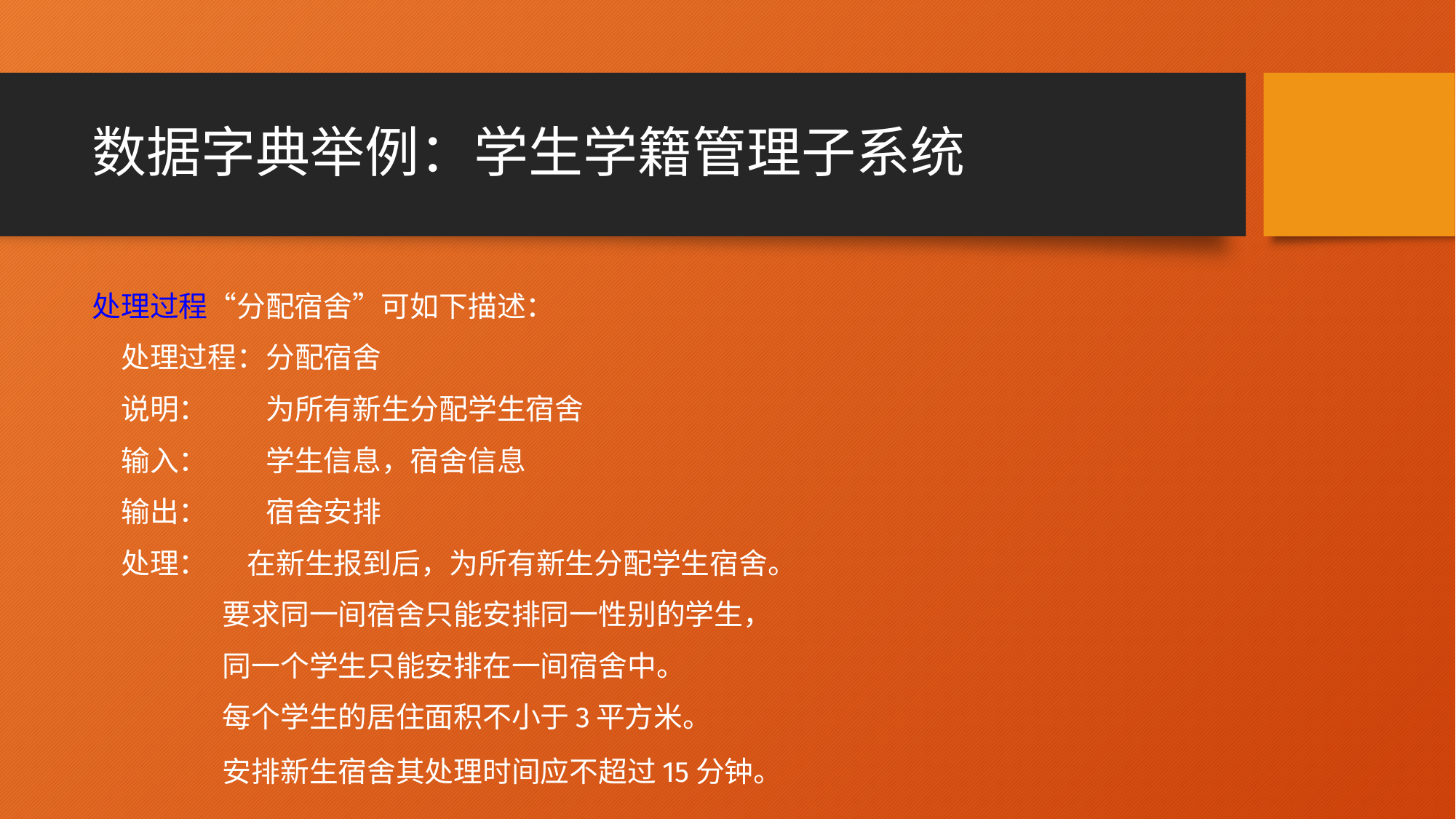

# 数据字典举例：学生学籍管理子系统
处理过程“分配宿舍”可如下描述：
　处理过程：分配宿舍
　说明：　　为所有新生分配学生宿舍
　输入：　　学生信息，宿舍信息
　输出：　　宿舍安排
　处理：      在新生报到后，为所有新生分配学生宿舍。
                   要求同一间宿舍只能安排同一性别的学生，
                   同一个学生只能安排在一间宿舍中。
                   每个学生的居住面积不小于3平方米。
                   安排新生宿舍其处理时间应不超过15分钟。